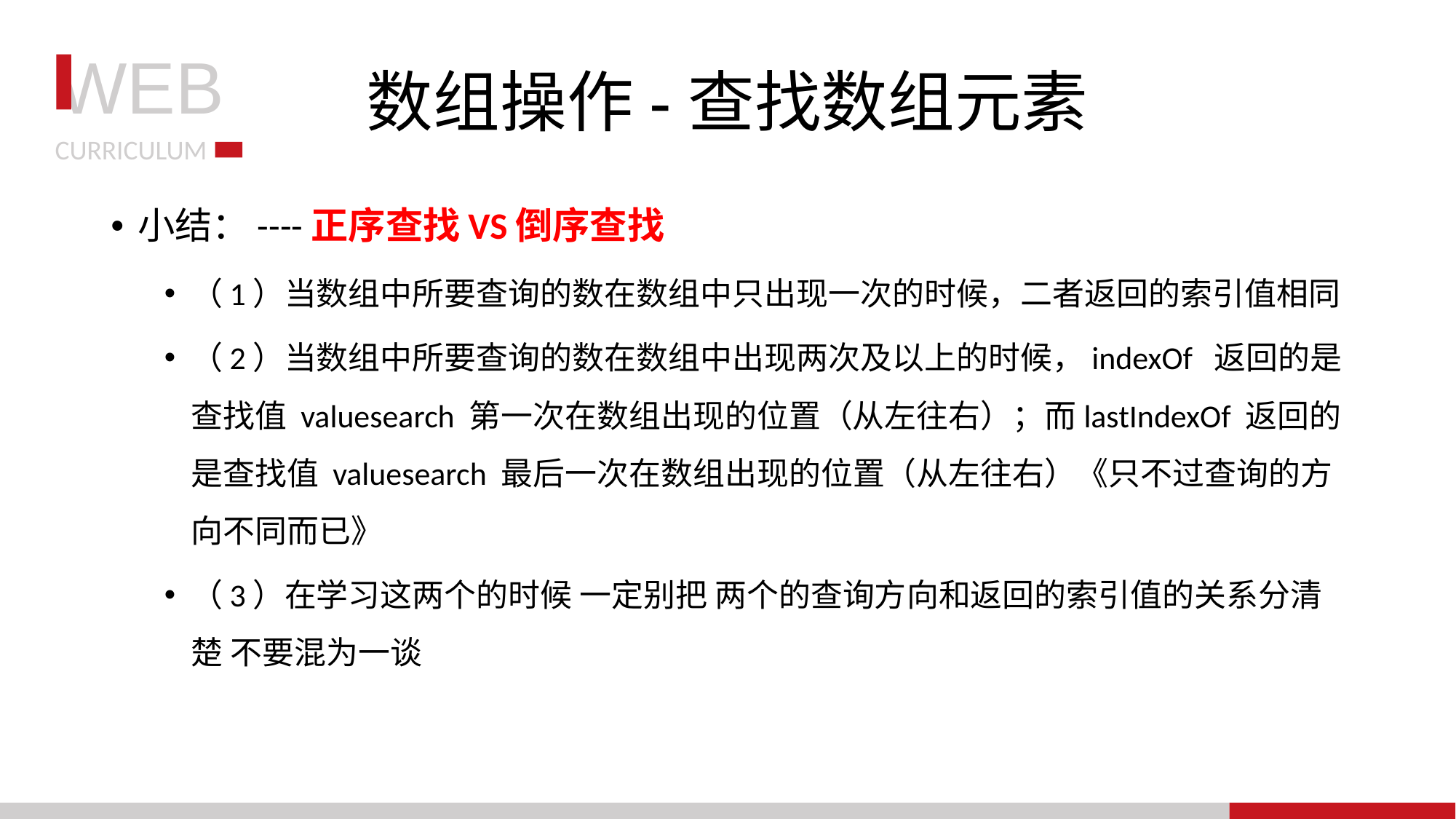

# 数组操作-查找数组元素
小结：----正序查找VS倒序查找
（1）当数组中所要查询的数在数组中只出现一次的时候，二者返回的索引值相同
（2）当数组中所要查询的数在数组中出现两次及以上的时候，indexOf  返回的是查找值 valuesearch 第一次在数组出现的位置（从左往右）；而lastIndexOf 返回的是查找值 valuesearch 最后一次在数组出现的位置（从左往右）《只不过查询的方向不同而已》
（3）在学习这两个的时候 一定别把 两个的查询方向和返回的索引值的关系分清楚 不要混为一谈